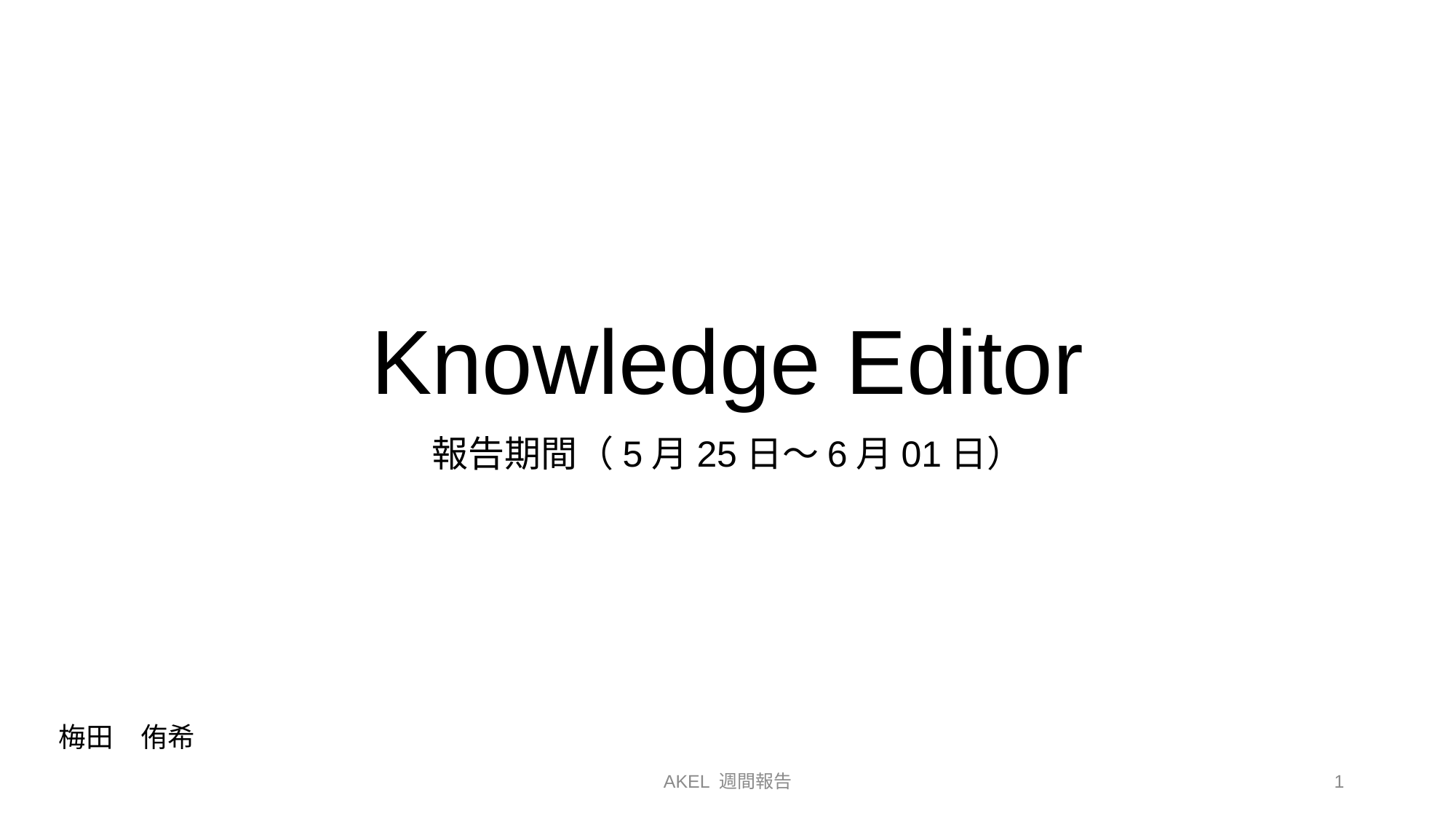

# Knowledge Editor
報告期間（5月25日～6月01日）
梅田　侑希
AKEL 週間報告
1